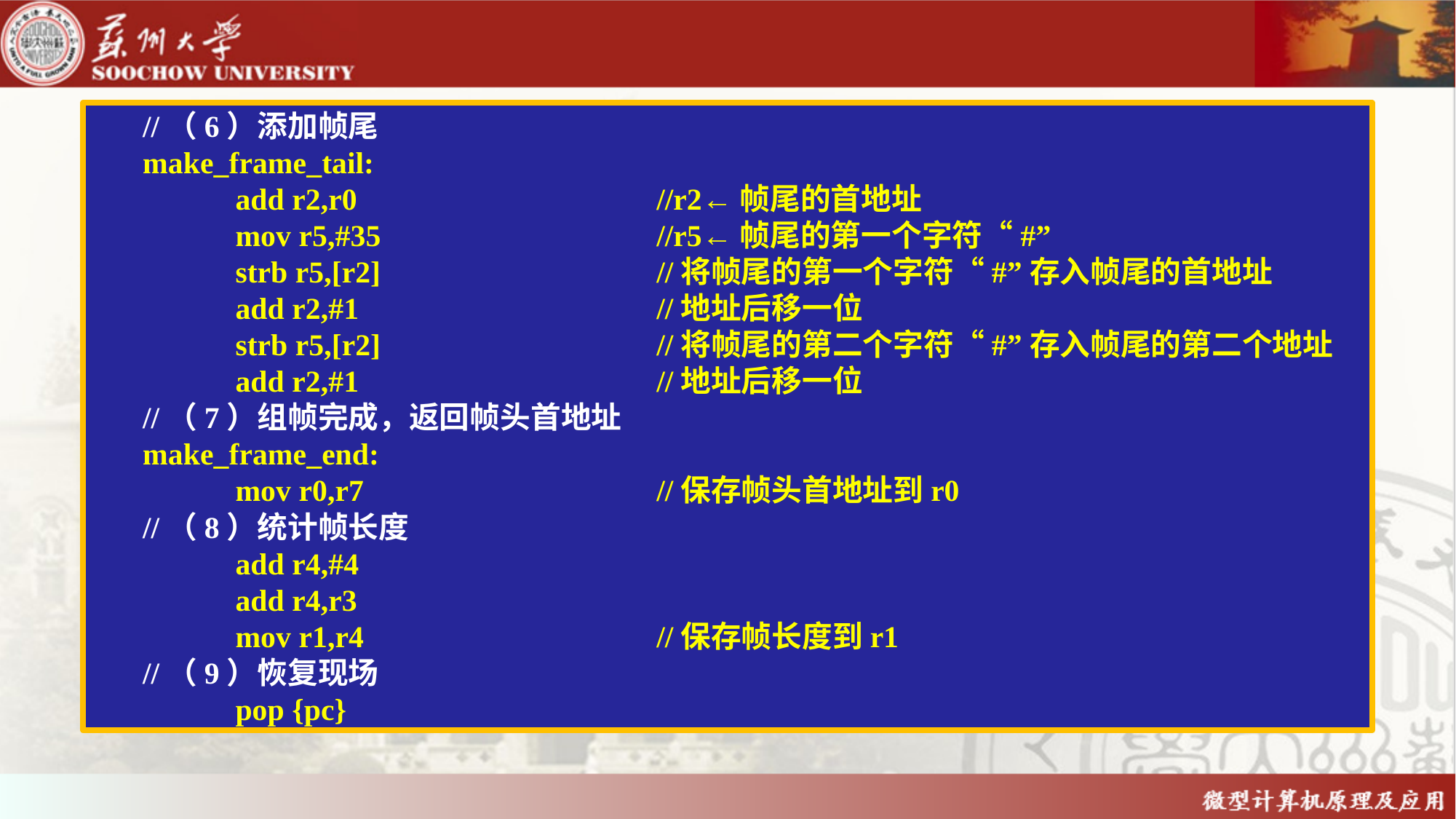

//（6）添加帧尾
make_frame_tail:
	  add r2,r0			//r2←帧尾的首地址
	  mov r5,#35			//r5←帧尾的第一个字符“#”
	  strb r5,[r2]			//将帧尾的第一个字符“#”存入帧尾的首地址
	  add r2,#1			//地址后移一位
	  strb r5,[r2]			//将帧尾的第二个字符“#”存入帧尾的第二个地址
	  add r2,#1			//地址后移一位
//（7）组帧完成，返回帧头首地址
make_frame_end:
	  mov r0,r7			//保存帧头首地址到r0
//（8）统计帧长度
	  add r4,#4
	  add r4,r3
	  mov r1,r4			//保存帧长度到r1
//（9）恢复现场
	  pop {pc}